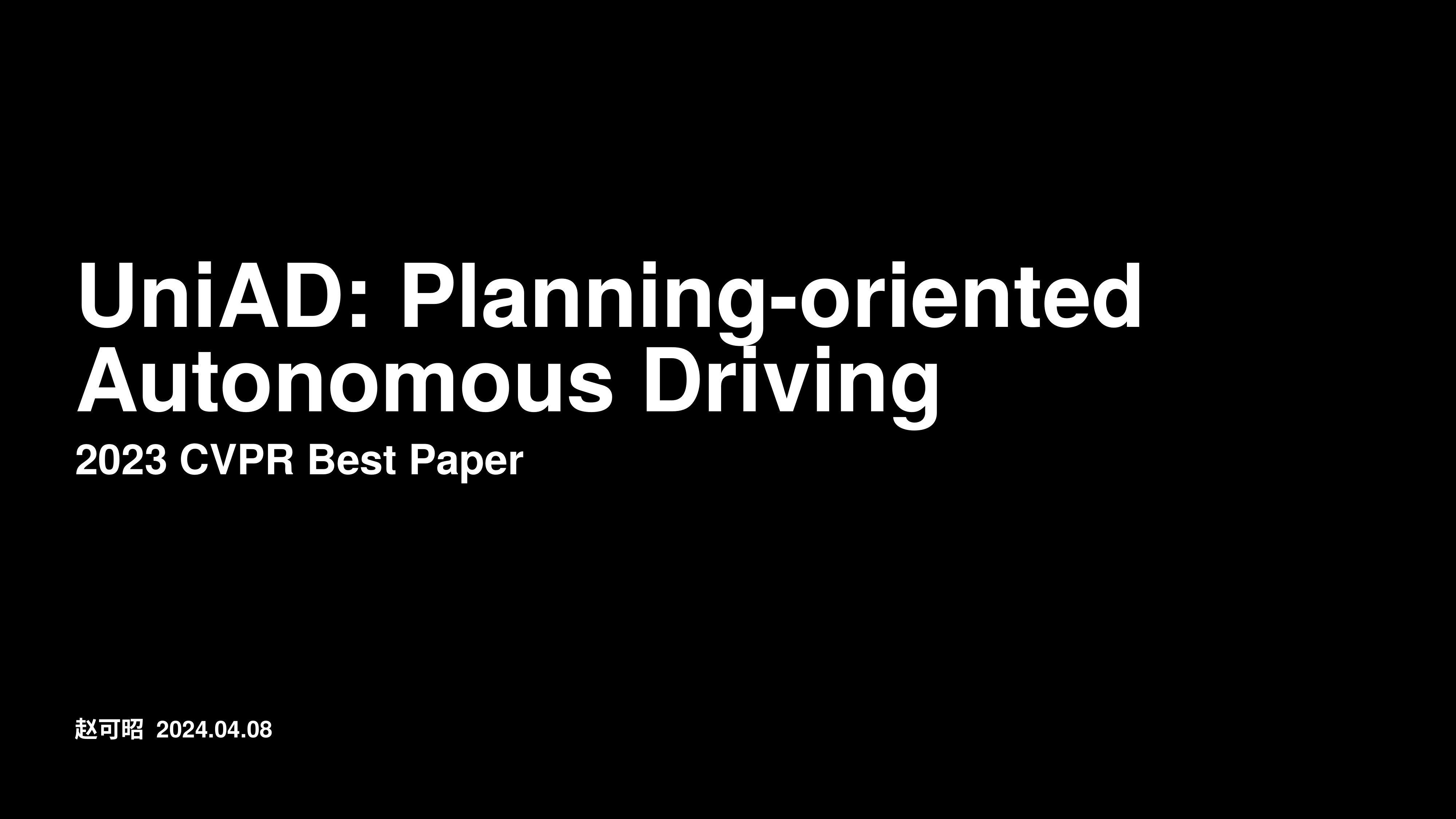

UniAD: Planning-oriented Autonomous Driving
2023 CVPR Best Paper
赵可昭 2024.04.08